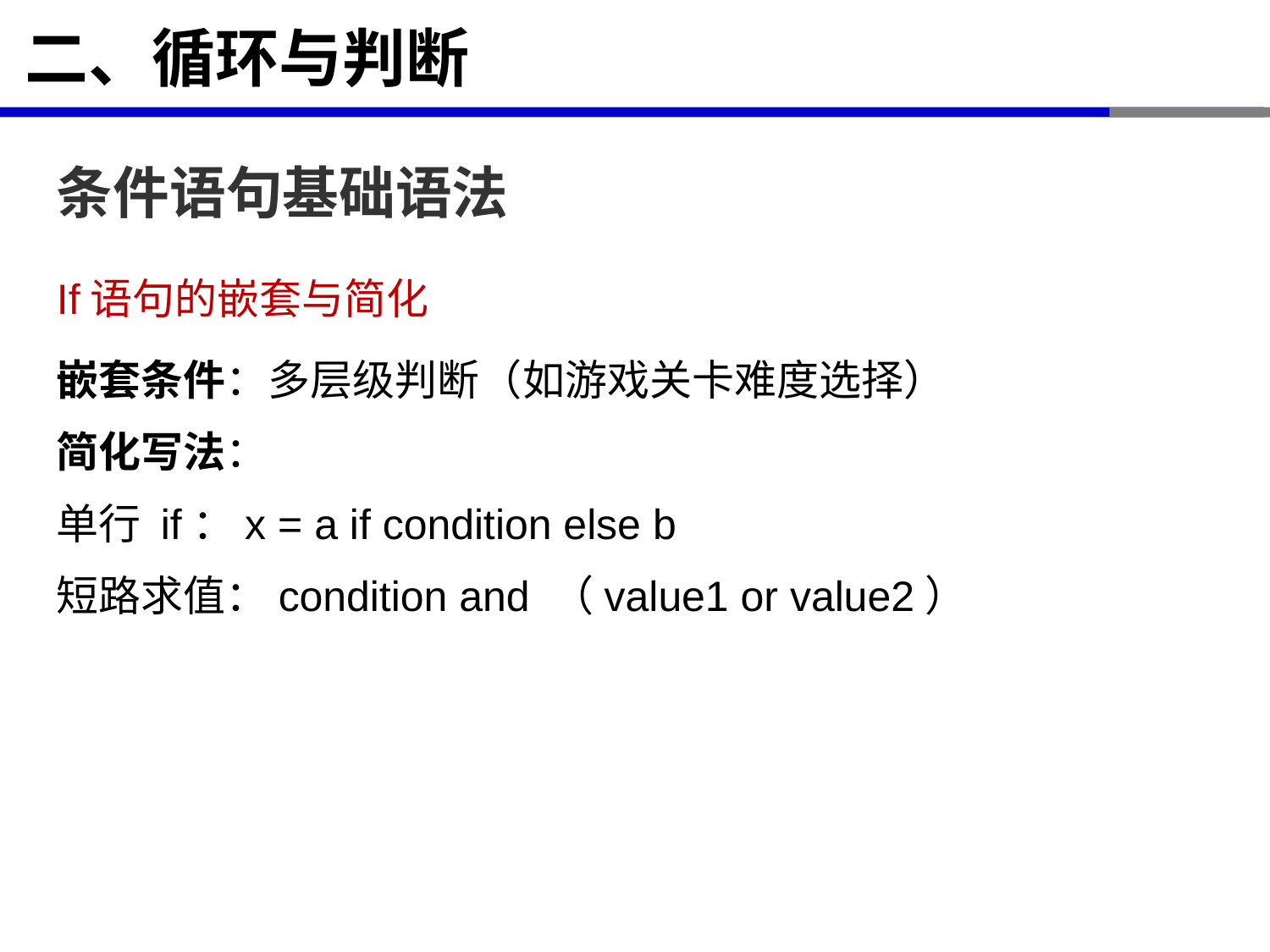

# 二、循环与判断
条件语句基础语法
If语句的嵌套与简化
嵌套条件：多层级判断（如游戏关卡难度选择）
简化写法：
单行 if：x = a if condition else b
短路求值：condition and （value1 or value2）